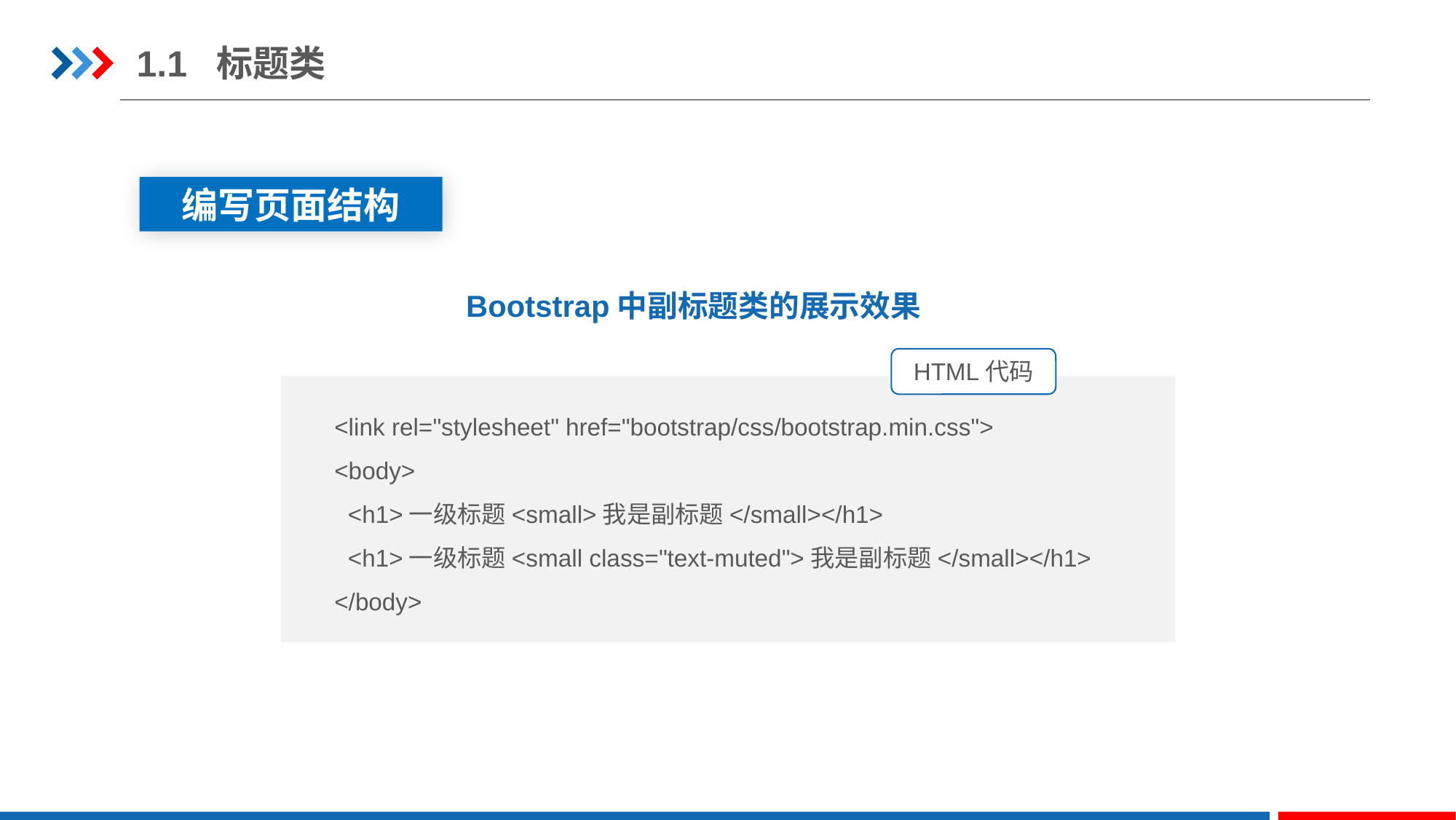

1.1  标题类
编写页面结构
Bootstrap中副标题类的展示效果
HTML代码

<link rel="stylesheet" href="bootstrap/css/bootstrap.min.css">
<body>
  <h1>一级标题<small>我是副标题</small></h1>
  <h1>一级标题<small class="text-muted">我是副标题</small></h1>
</body>